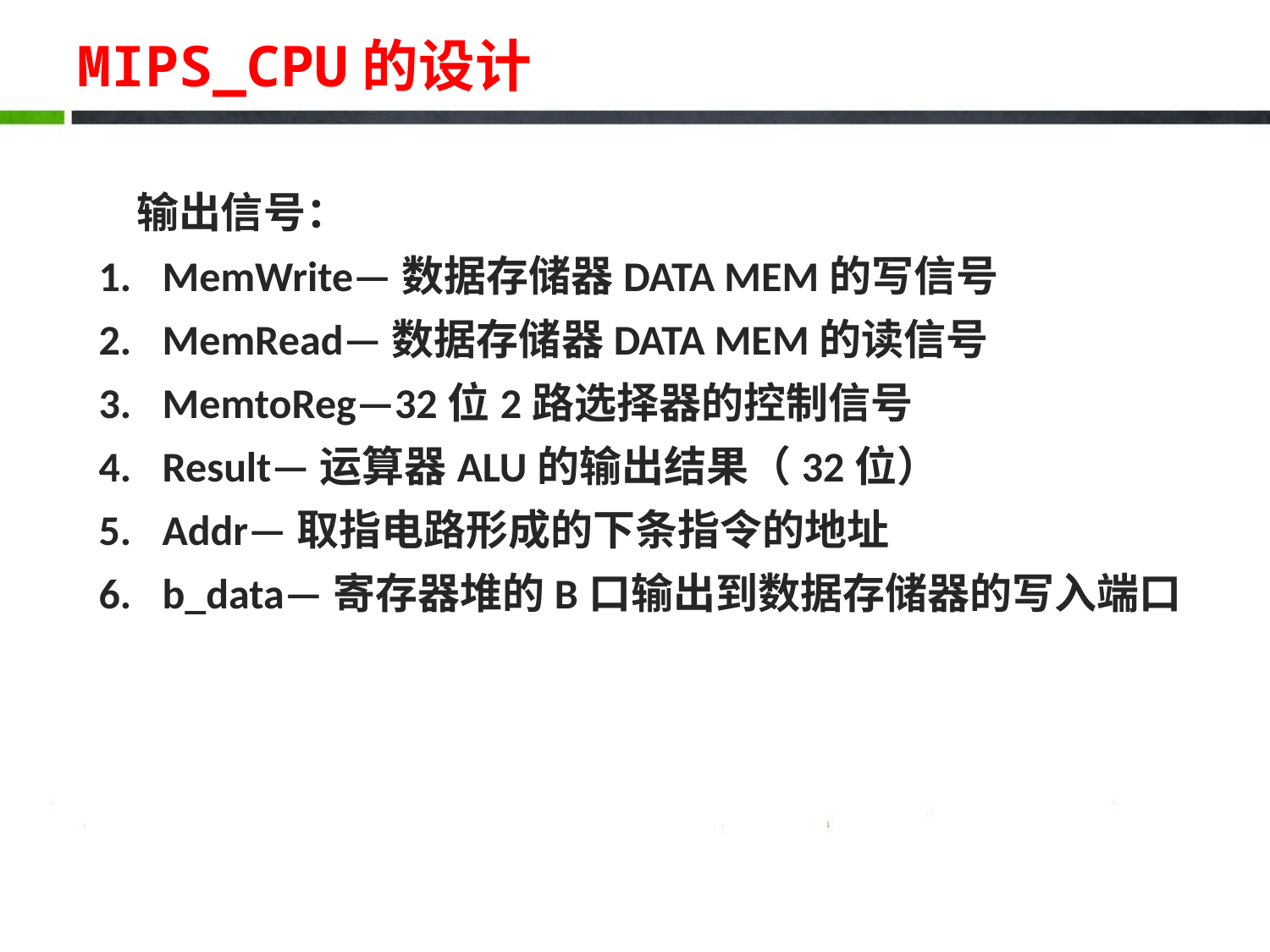

# MIPS_CPU的设计
输出信号：
MemWrite—数据存储器DATA MEM的写信号
MemRead—数据存储器DATA MEM的读信号
MemtoReg—32位2路选择器的控制信号
Result—运算器ALU的输出结果（32位）
Addr—取指电路形成的下条指令的地址
b_data—寄存器堆的B口输出到数据存储器的写入端口